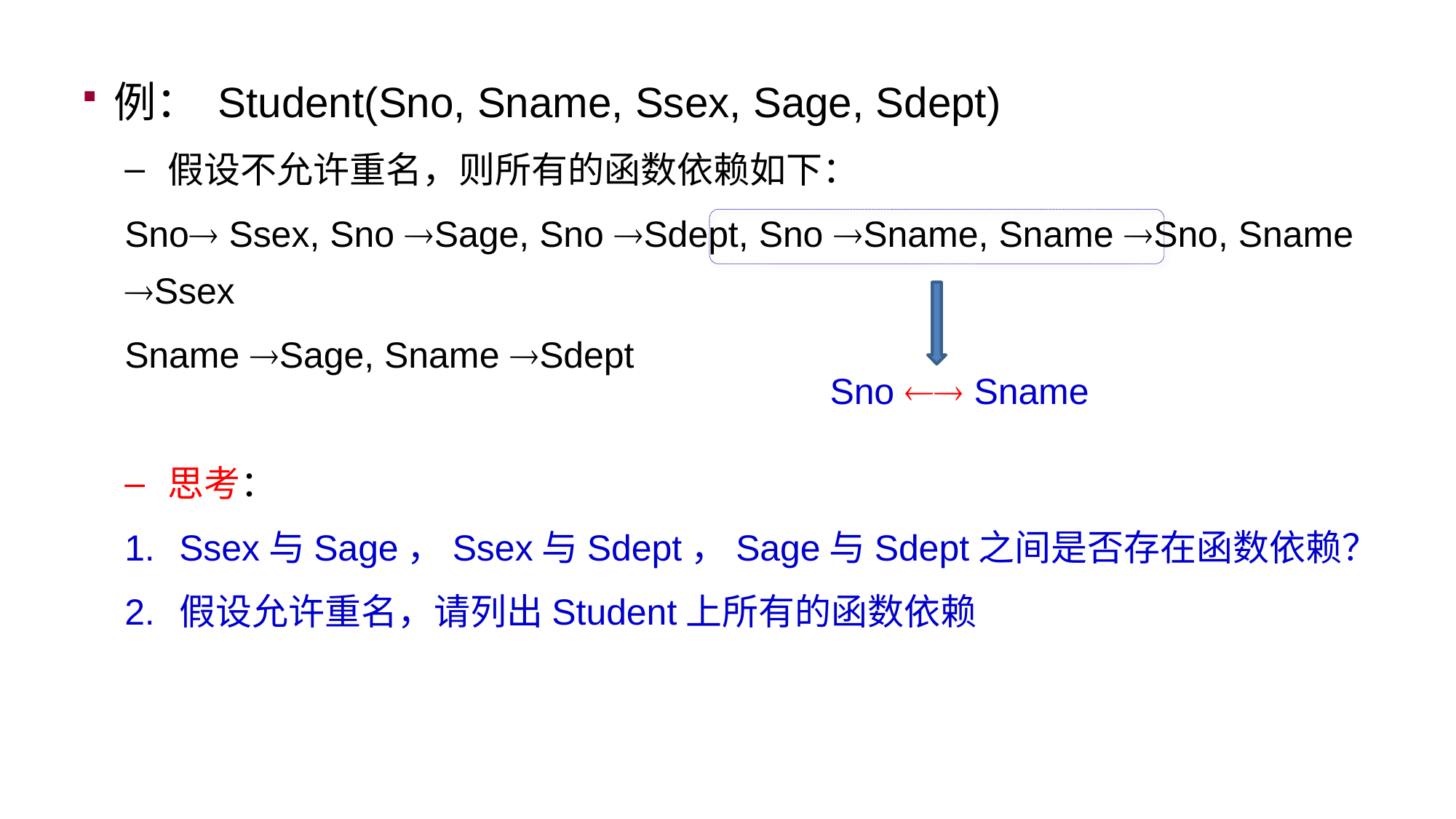

例： Student(Sno, Sname, Ssex, Sage, Sdept)
假设不允许重名，则所有的函数依赖如下：
Sno→ Ssex, Sno →Sage, Sno →Sdept, Sno →Sname, Sname →Sno, Sname →Ssex
Sname →Sage, Sname →Sdept

思考：
Ssex与Sage，Ssex与Sdept，Sage与Sdept之间是否存在函数依赖？
假设允许重名，请列出Student上所有的函数依赖

Sno ←→ Sname
19